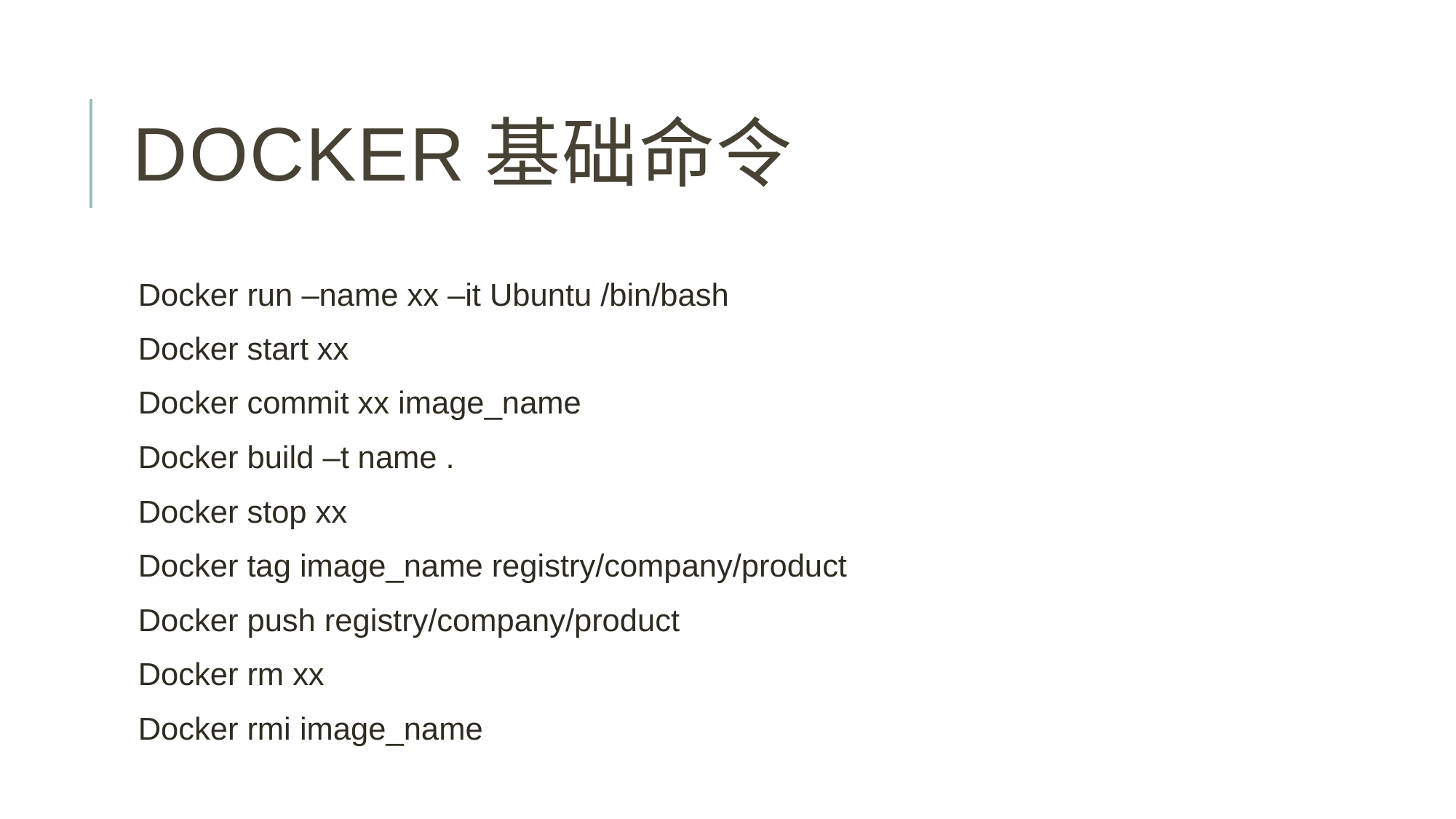

# Docker基础命令
Docker run –name xx –it Ubuntu /bin/bash
Docker start xx
Docker commit xx image_name
Docker build –t name .
Docker stop xx
Docker tag image_name registry/company/product
Docker push registry/company/product
Docker rm xx
Docker rmi image_name